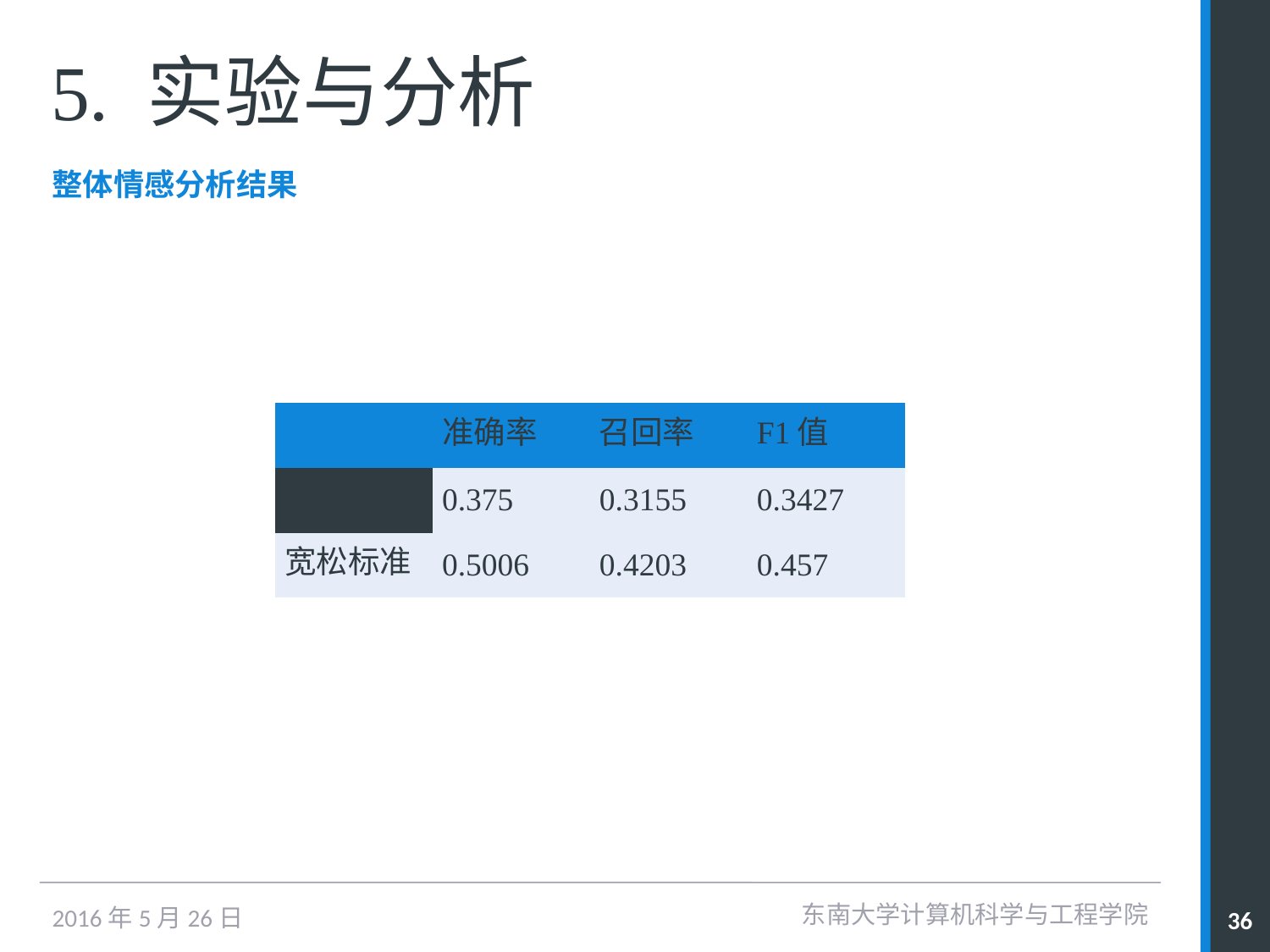

# 5. 实验与分析
整体情感分析结果

|  | 准确率 | 召回率 | F1值 |
| --- | --- | --- | --- |
| 精确标准 | 0.375 | 0.3155 | 0.3427 |
| 宽松标准 | 0.5006 | 0.4203 | 0.457 |
东南大学计算机科学与工程学院
36